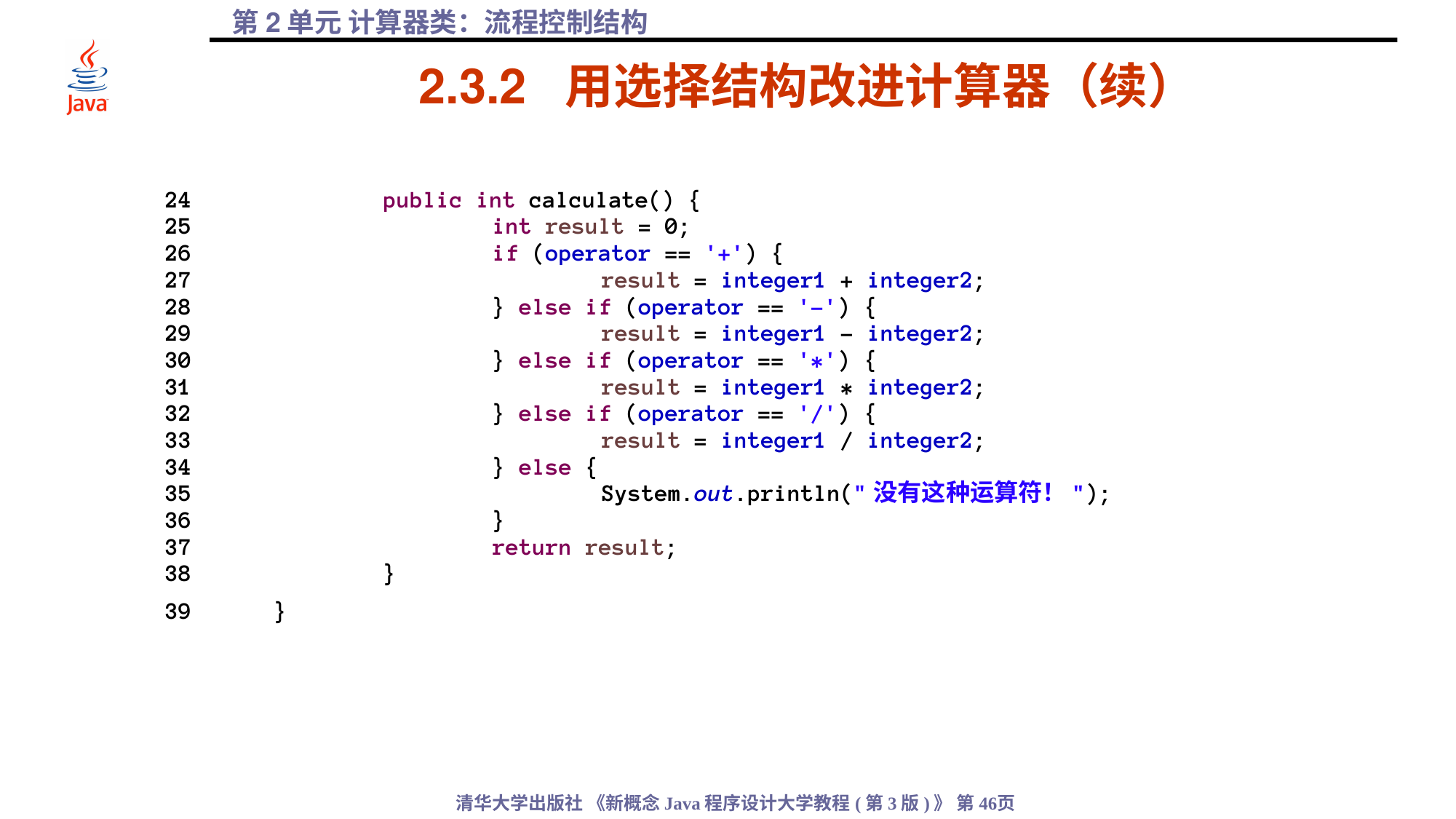

# 2.3.2  用选择结构改进计算器（续）

24		public int calculate() {
25			int result = 0;
26			if (operator == '+') {
27				result = integer1 + integer2;
28			} else if (operator == '-') {
29				result = integer1 - integer2;
30			} else if (operator == '*') {
31				result = integer1 * integer2;
32			} else if (operator == '/') {
33				result = integer1 / integer2;
34			} else {
35				System.out.println("没有这种运算符！");
36			}
37			return result;
38		}
39	}